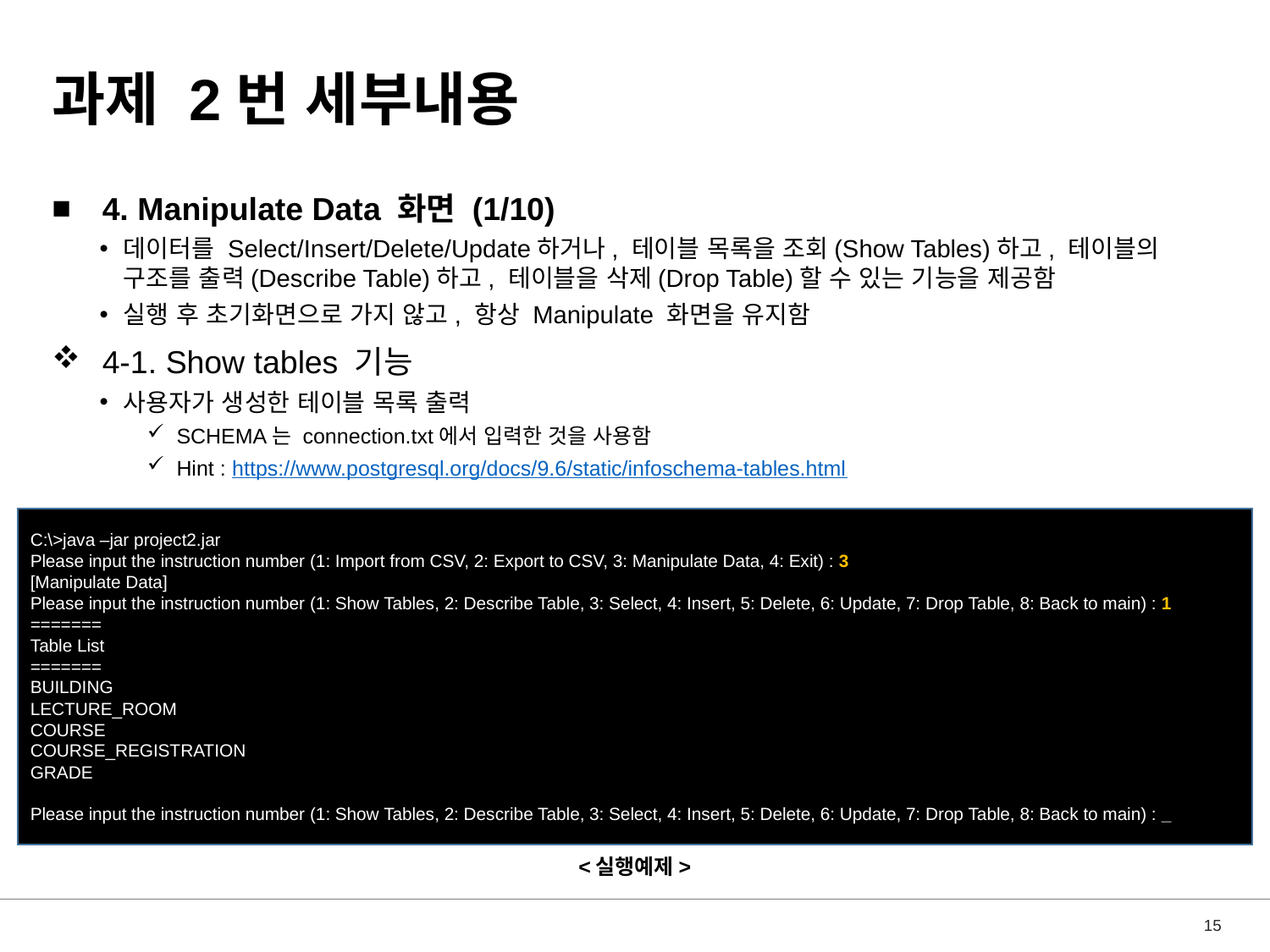

# 과제 2번 세부내용
4. Manipulate Data 화면 (1/10)
데이터를 Select/Insert/Delete/Update하거나, 테이블 목록을 조회(Show Tables)하고, 테이블의 구조를 출력(Describe Table)하고, 테이블을 삭제(Drop Table)할 수 있는 기능을 제공함
실행 후 초기화면으로 가지 않고, 항상 Manipulate 화면을 유지함
4-1. Show tables 기능
사용자가 생성한 테이블 목록 출력
SCHEMA는 connection.txt에서 입력한 것을 사용함
Hint : https://www.postgresql.org/docs/9.6/static/infoschema-tables.html
C:\>java –jar project2.jar
Please input the instruction number (1: Import from CSV, 2: Export to CSV, 3: Manipulate Data, 4: Exit) : 3
[Manipulate Data]
Please input the instruction number (1: Show Tables, 2: Describe Table, 3: Select, 4: Insert, 5: Delete, 6: Update, 7: Drop Table, 8: Back to main) : 1
=======
Table List
=======
BUILDING
LECTURE_ROOM
COURSE
COURSE_REGISTRATION
GRADE

Please input the instruction number (1: Show Tables, 2: Describe Table, 3: Select, 4: Insert, 5: Delete, 6: Update, 7: Drop Table, 8: Back to main) : _
<실행예제>
15